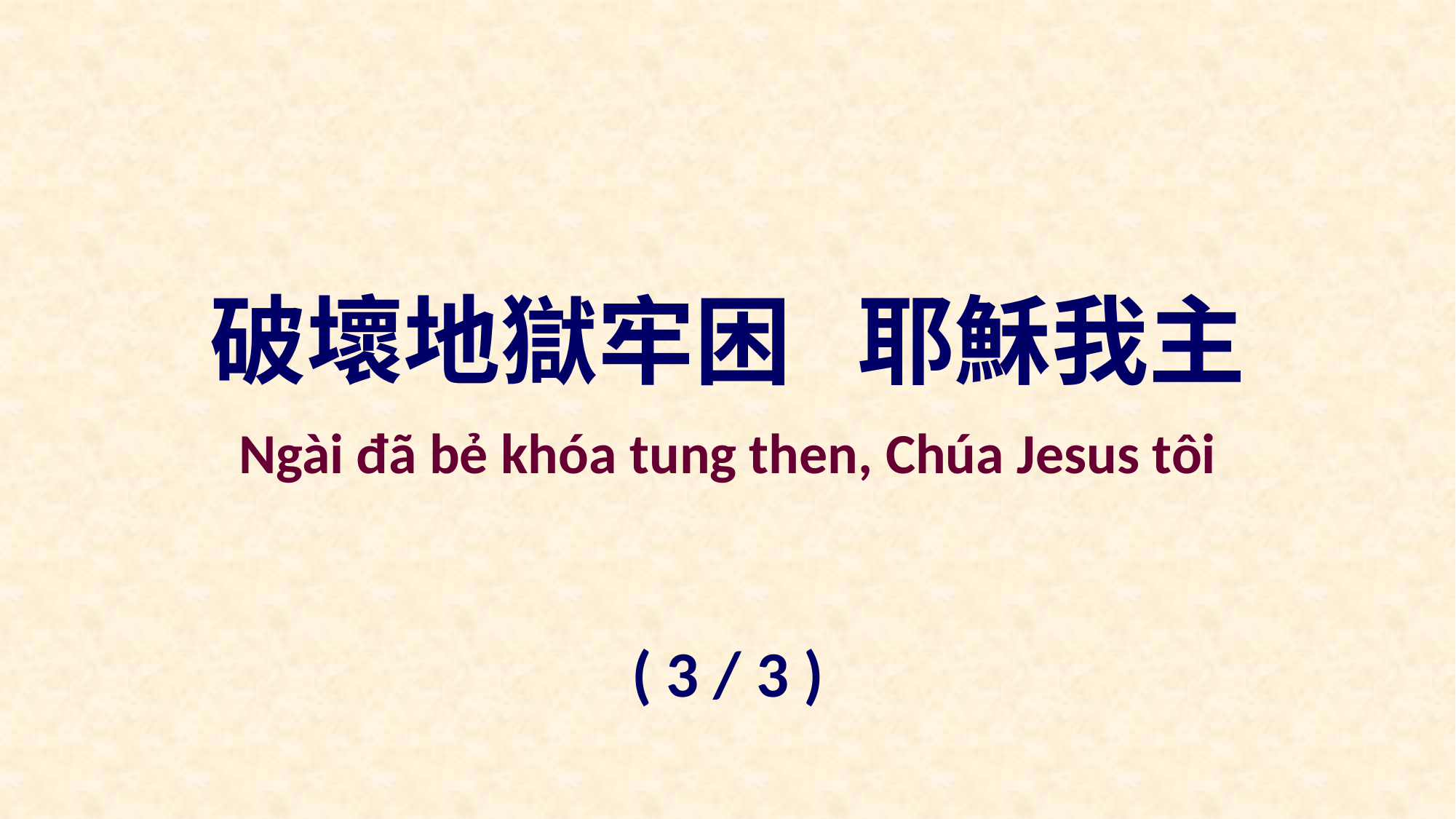

破壞地獄牢困   耶穌我主
Ngài đã bẻ khóa tung then, Chúa Jesus tôi
( 3 / 3 )